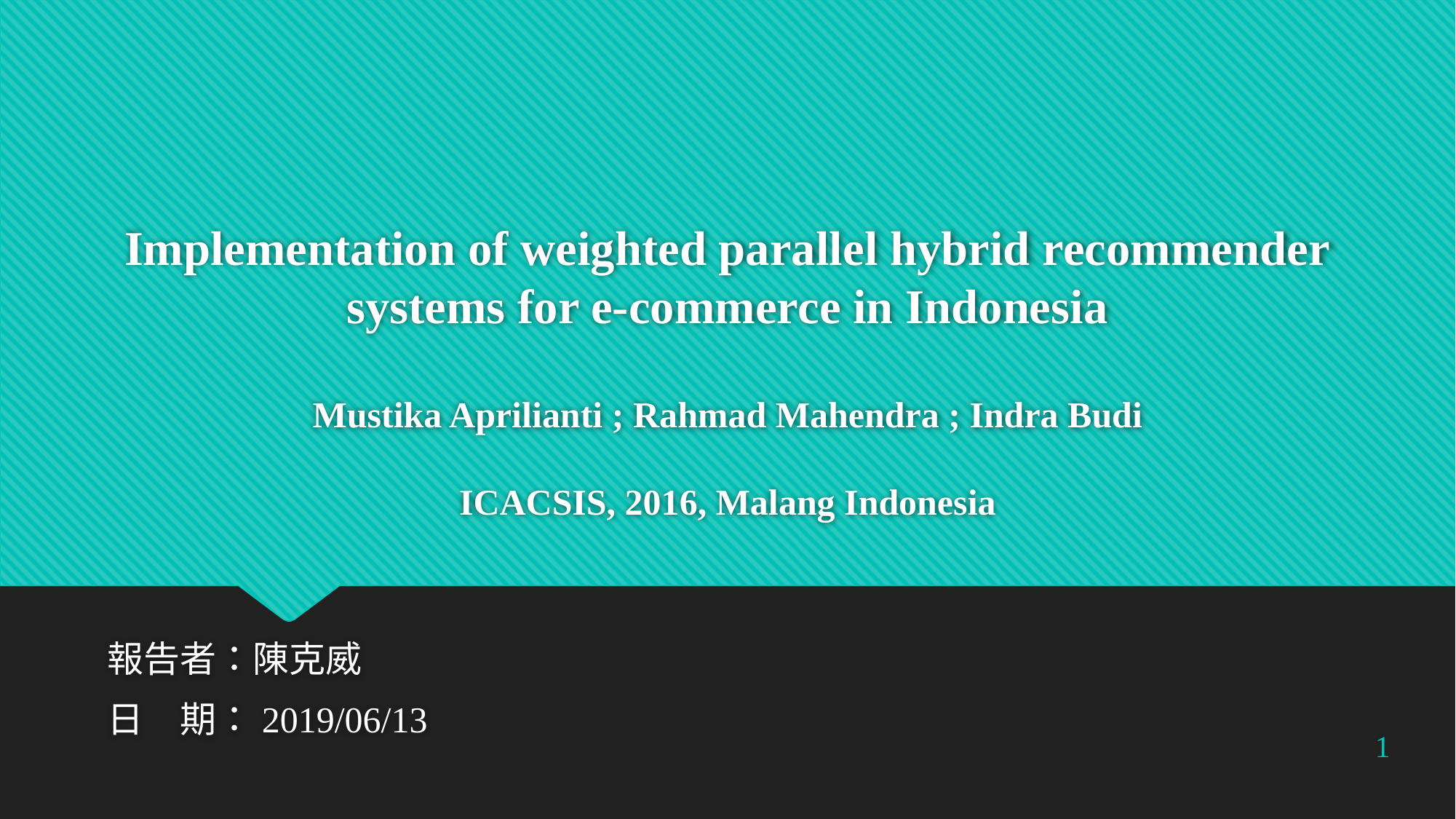

# Implementation of weighted parallel hybrid recommender systems for e-commerce in Indonesia Mustika Aprilianti ; Rahmad Mahendra ; Indra Budi ICACSIS, 2016, Malang Indonesia
報告者：陳克威
日　期：2019/06/13

1